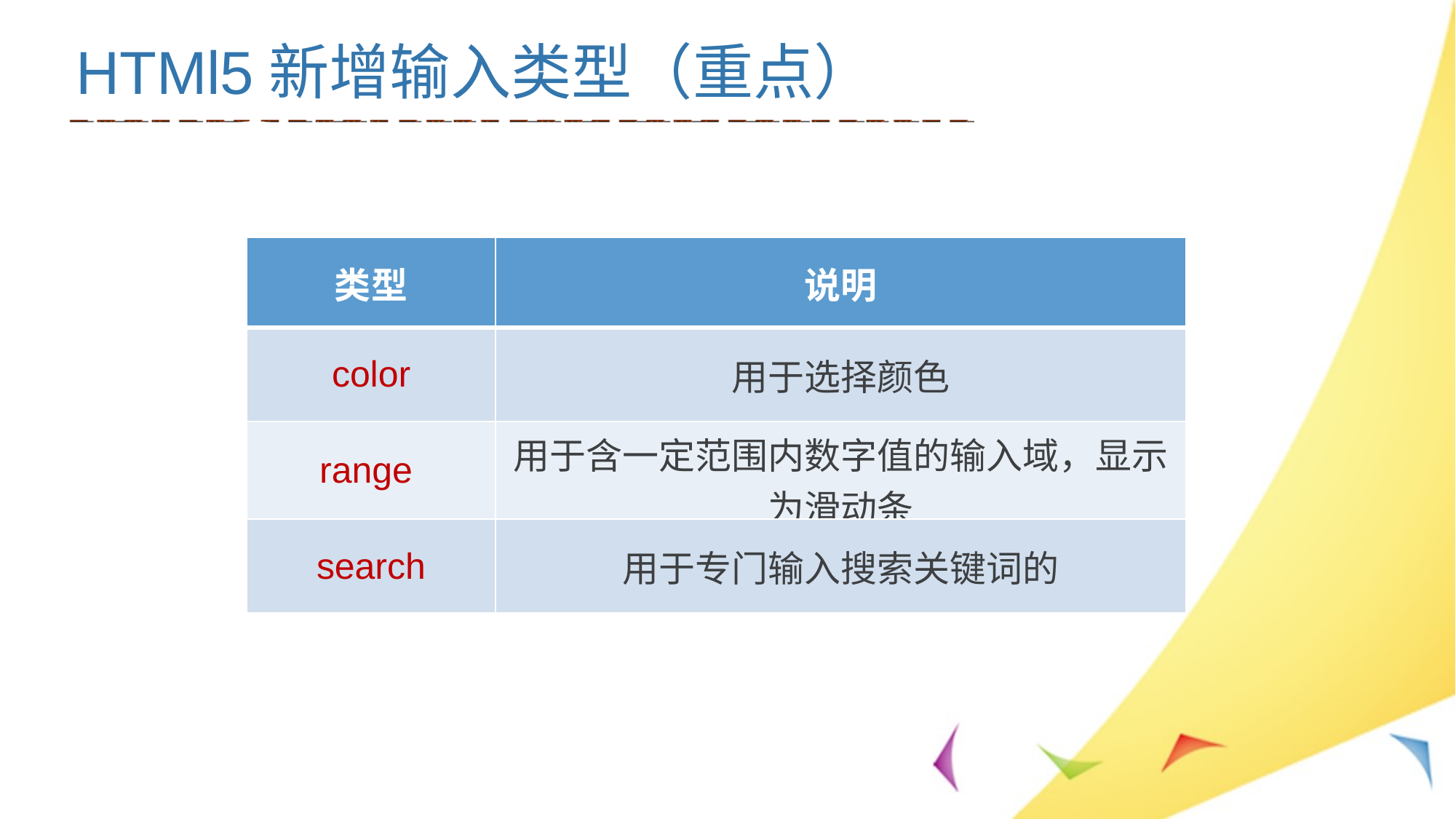

HTMl5新增输入类型（重点）
1
| 类型 | 说明 |
| --- | --- |
| color | 用于选择颜色 |
| range | 用于含一定范围内数字值的输入域，显示为滑动条 |
| search | 用于专门输入搜索关键词的 |